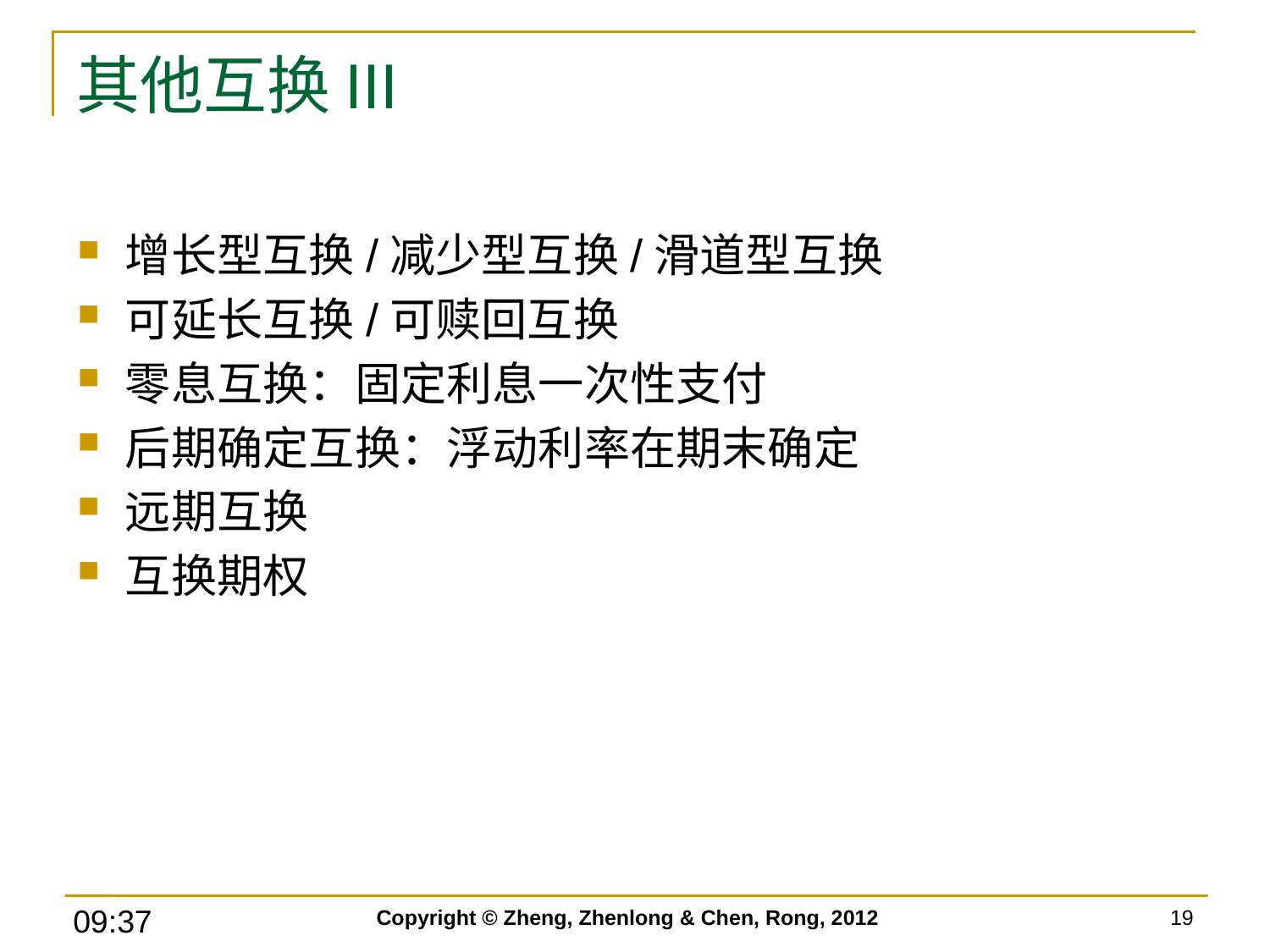

# 其他互换III

增长型互换/减少型互换/滑道型互换
可延长互换/可赎回互换
零息互换：固定利息一次性支付
后期确定互换：浮动利率在期末确定
远期互换
互换期权
Copyright © Zheng, Zhenlong & Chen, Rong, 2012
19